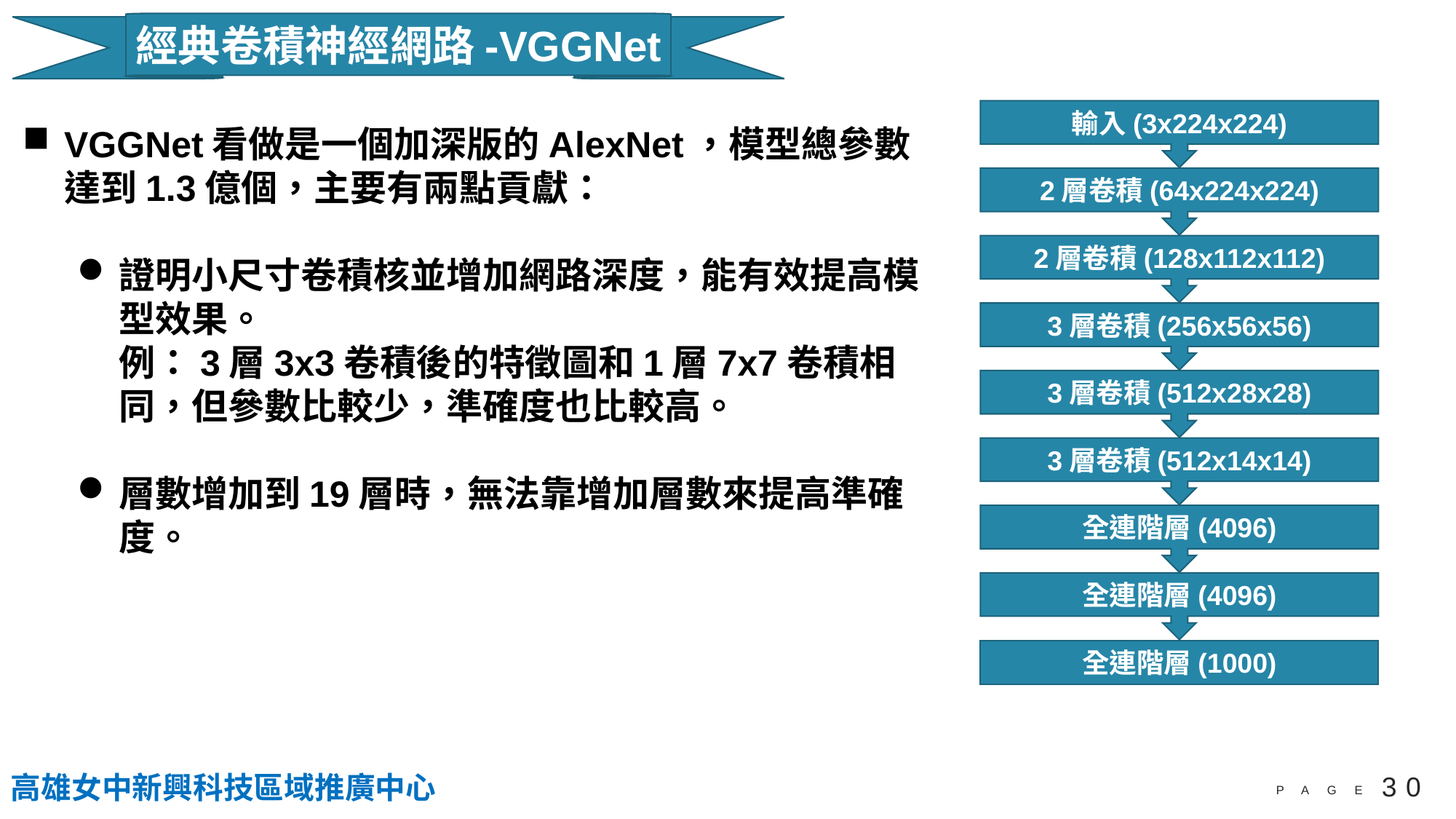

經典卷積神經網路-VGGNet
輸入(3x224x224)
VGGNet看做是一個加深版的AlexNet，模型總參數達到1.3億個，主要有兩點貢獻：

證明小尺寸卷積核並增加網路深度，能有效提高模型效果。
例：3層3x3卷積後的特徵圖和1層7x7卷積相同，但參數比較少，準確度也比較高。

層數增加到19層時，無法靠增加層數來提高準確度。

2層卷積(64x224x224)
2層卷積(128x112x112)
3層卷積(256x56x56)
3層卷積(512x28x28)
3層卷積(512x14x14)
全連階層(4096)
全連階層(4096)
全連階層(1000)
高雄女中新興科技區域推廣中心